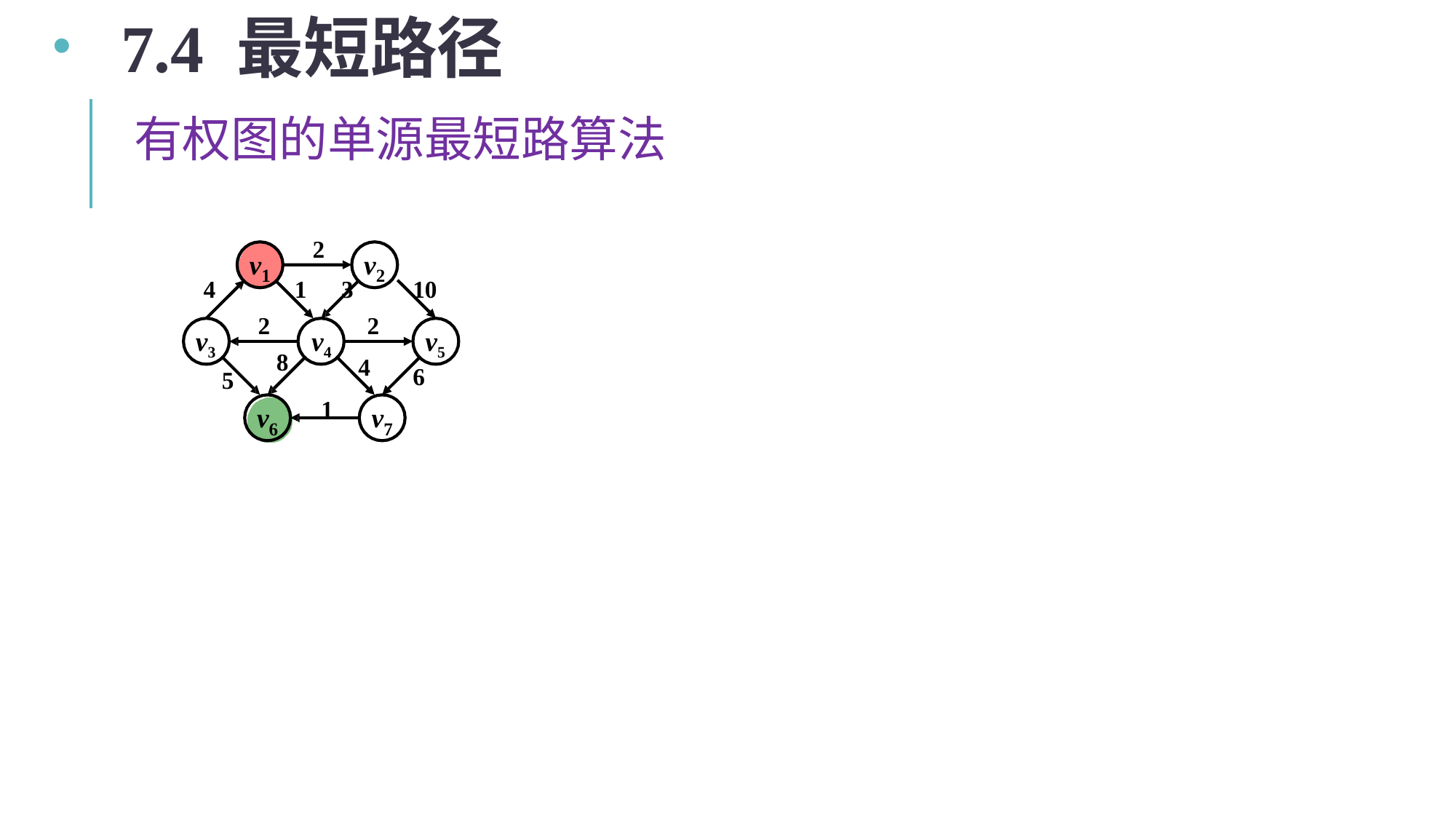

7.4 最短路径
有权图的单源最短路算法
2

v
v

1
2
4
1	3
10

2
2

v3
v4

1
v5

8
4

6
5

v
v

6
7